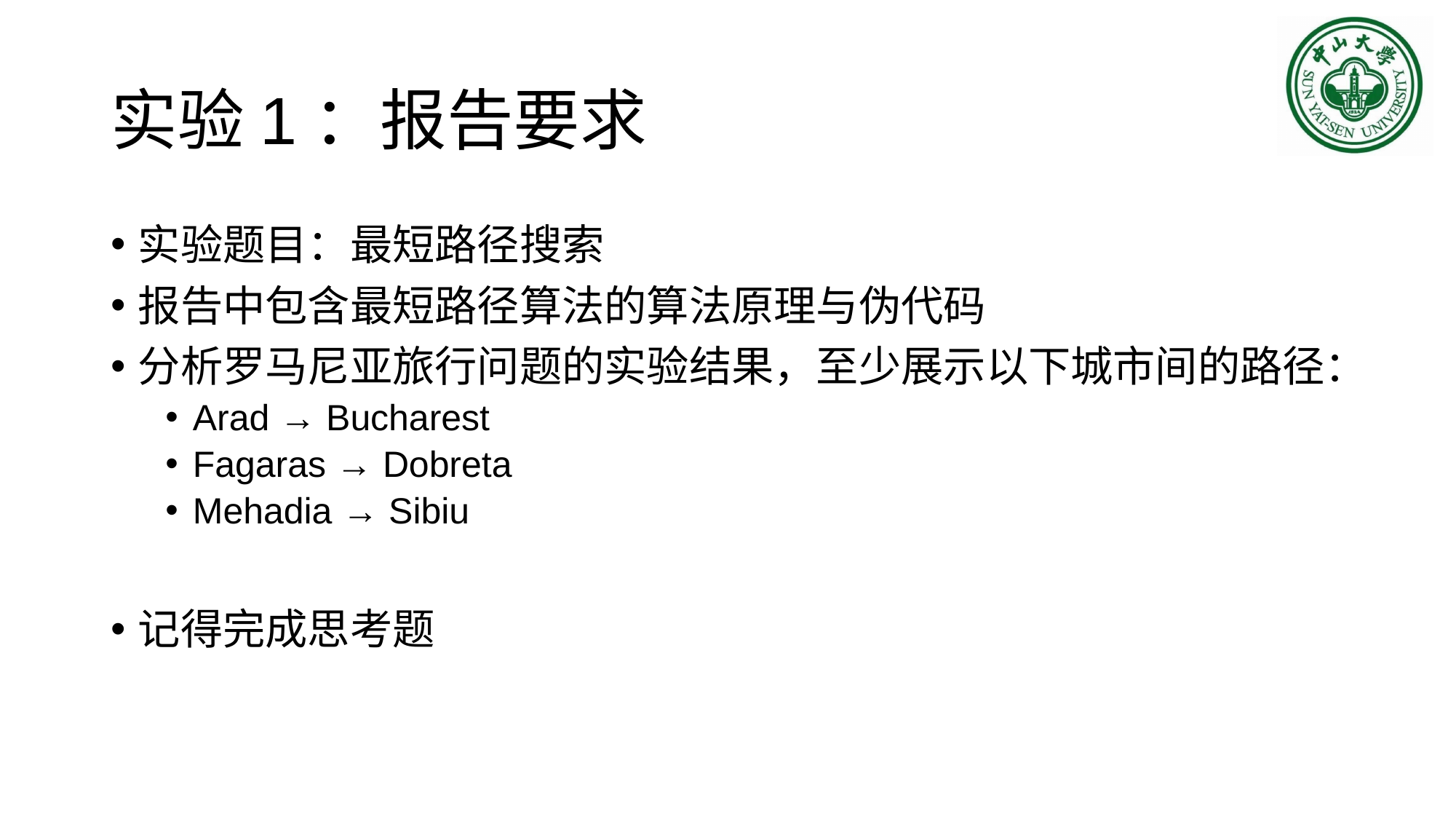

# 实验1：报告要求
实验题目：最短路径搜索
报告中包含最短路径算法的算法原理与伪代码
分析罗马尼亚旅行问题的实验结果，至少展示以下城市间的路径：
Arad → Bucharest
Fagaras → Dobreta
Mehadia → Sibiu

记得完成思考题